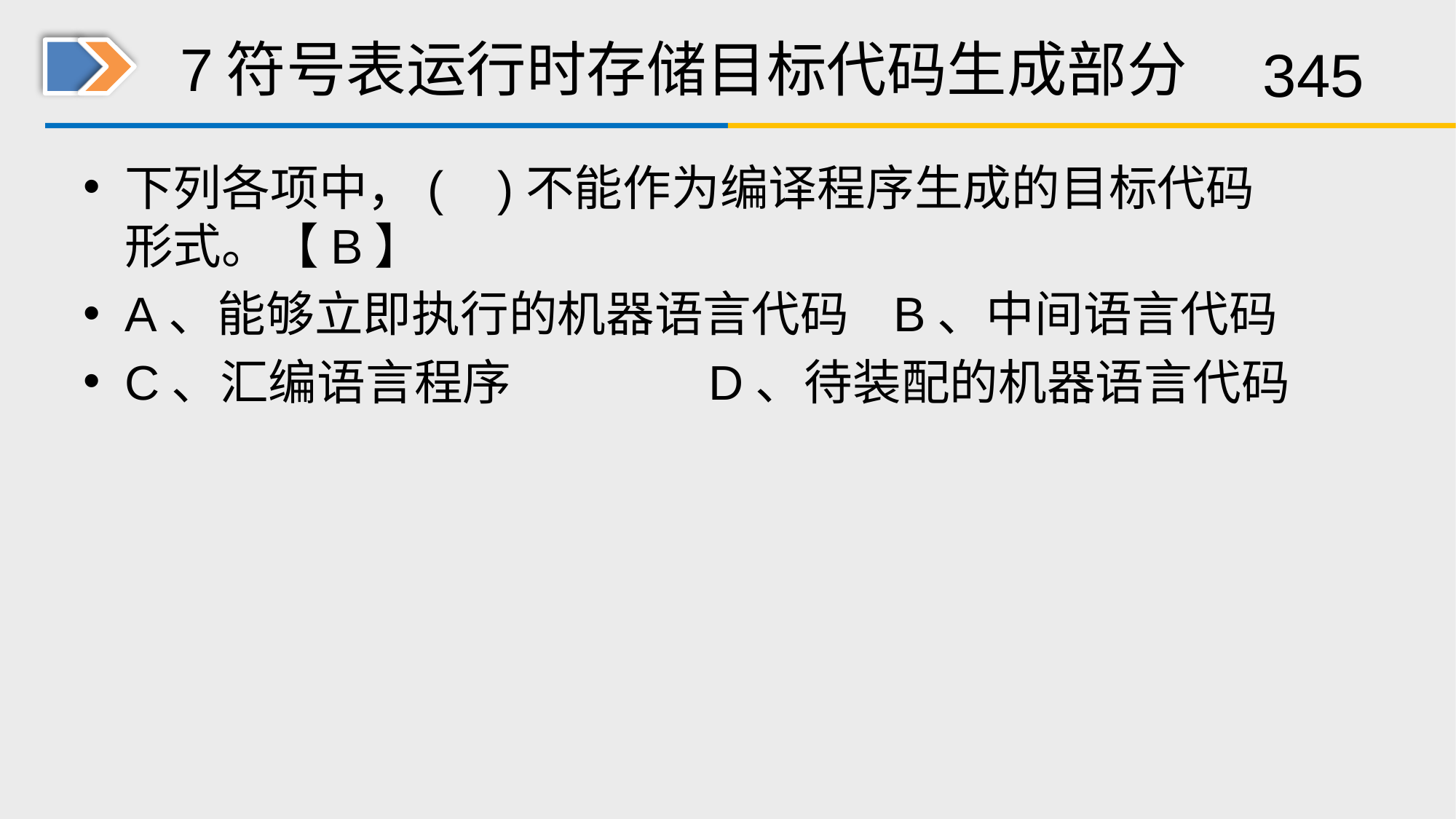

# 7符号表运行时存储目标代码生成部分
345
下列各项中，(    )不能作为编译程序生成的目标代码形式。【B】
A、能够立即执行的机器语言代码   B、中间语言代码
C、汇编语言程序                 D、待装配的机器语言代码